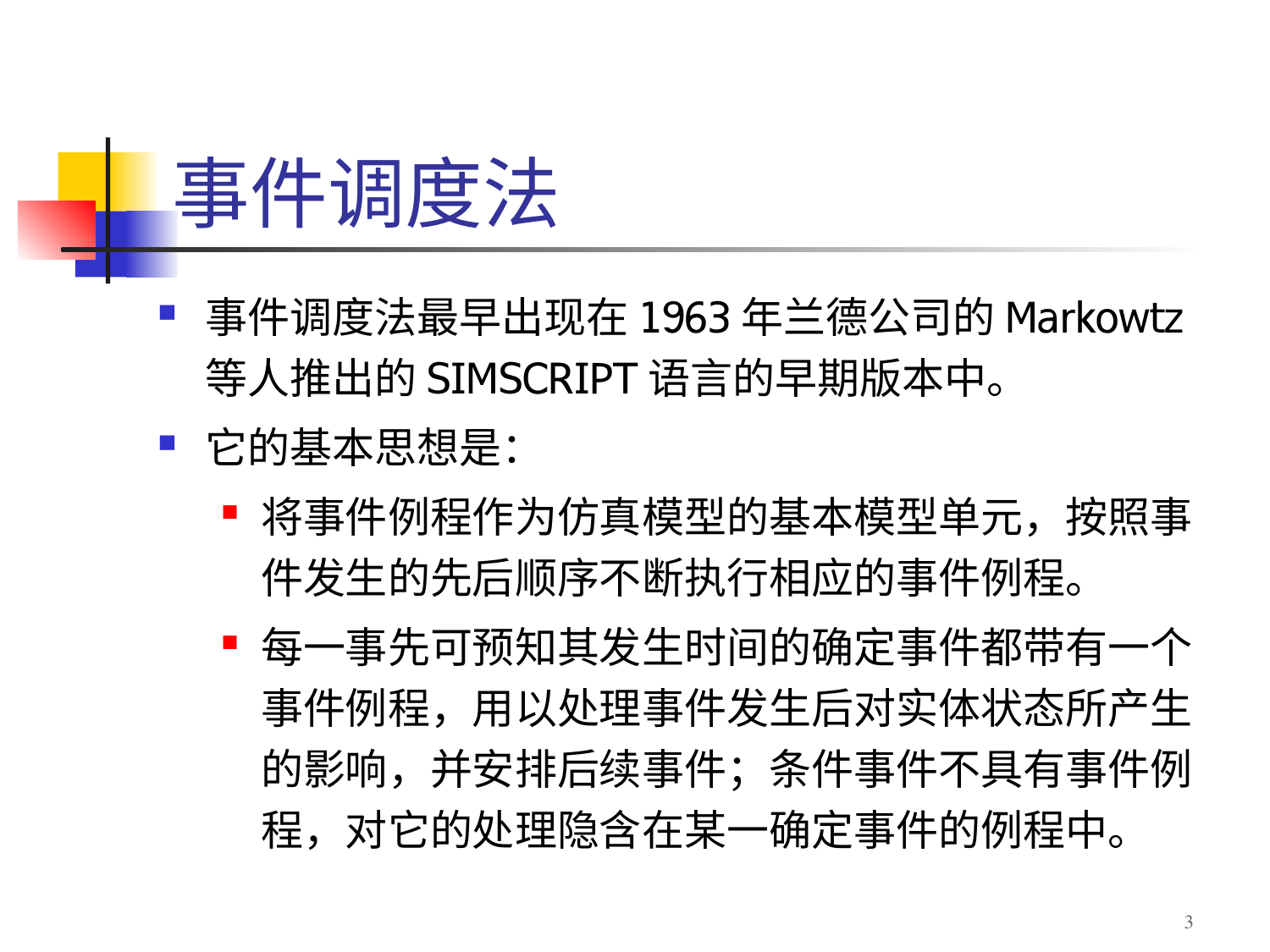

# 事件调度法
事件调度法最早出现在1963年兰德公司的Markowtz等人推出的SIMSCRIPT语言的早期版本中。
它的基本思想是：
将事件例程作为仿真模型的基本模型单元，按照事件发生的先后顺序不断执行相应的事件例程。
每一事先可预知其发生时间的确定事件都带有一个事件例程，用以处理事件发生后对实体状态所产生的影响，并安排后续事件；条件事件不具有事件例程，对它的处理隐含在某一确定事件的例程中。
3